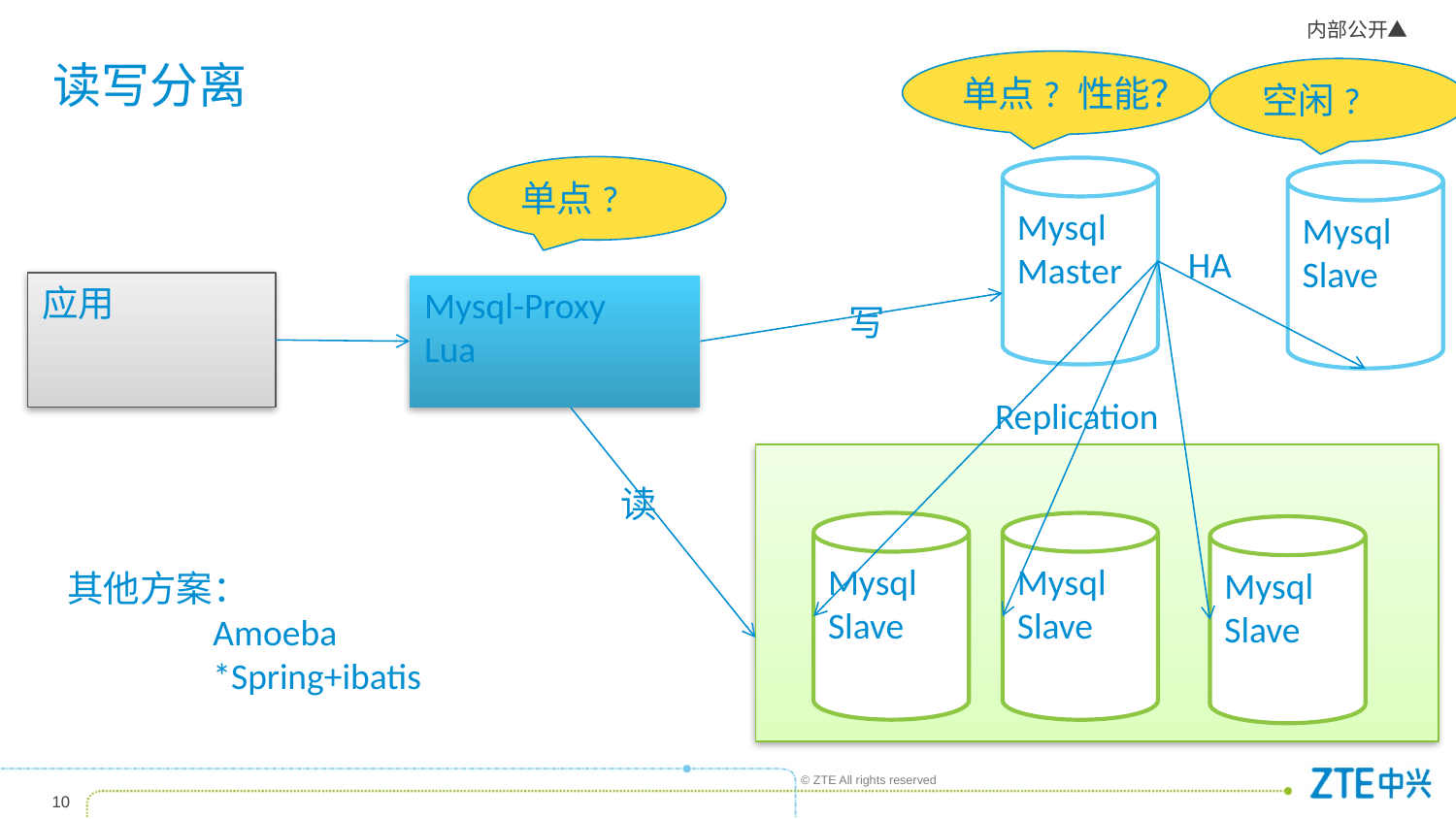

单点? 性能？
# 读写分离
空闲?
单点?
Mysql
Master
Mysql
Slave
HA
应用
Mysql-Proxy
Lua
写
Replication

读
Mysql
Slave
Mysql
Slave
Mysql
Slave
其他方案：
	Amoeba
	*Spring+ibatis